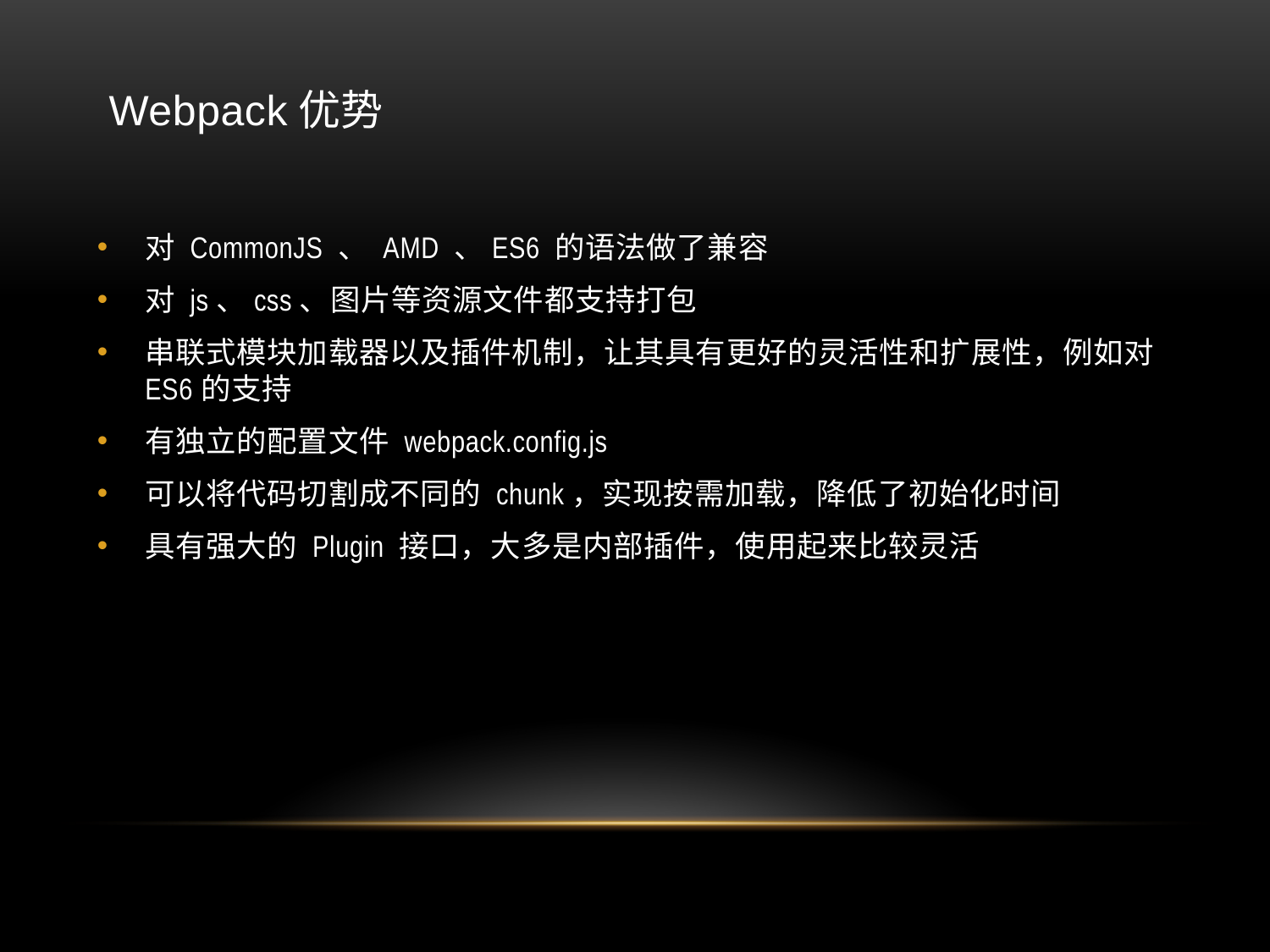

Webpack优势
对 CommonJS 、 AMD 、ES6 的语法做了兼容
对 js、css、图片等资源文件都支持打包
串联式模块加载器以及插件机制，让其具有更好的灵活性和扩展性，例如对ES6的支持
有独立的配置文件 webpack.config.js
可以将代码切割成不同的 chunk，实现按需加载，降低了初始化时间
具有强大的 Plugin 接口，大多是内部插件，使用起来比较灵活